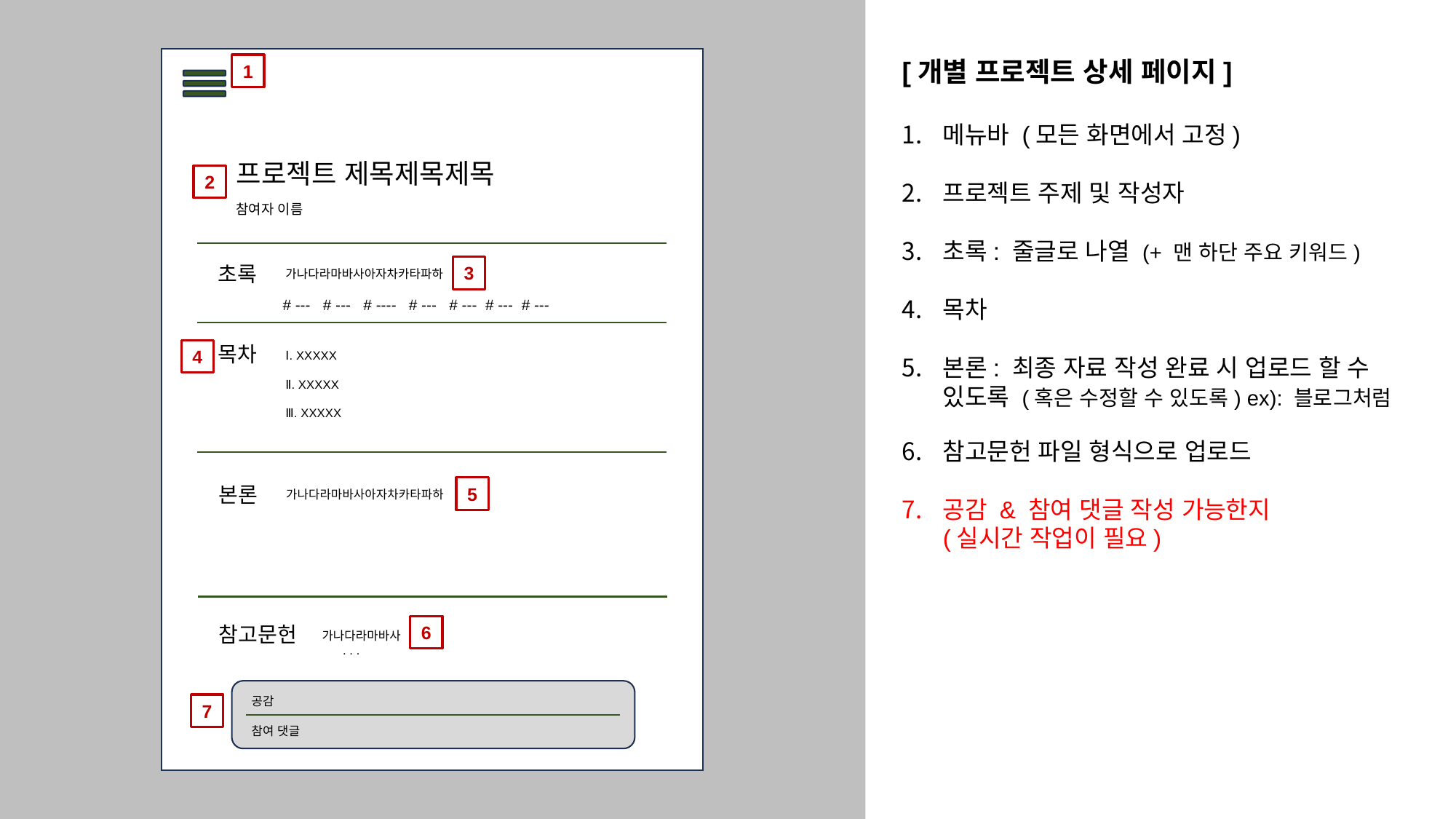

전체 프로젝트

[개별 프로젝트 상세 페이지]

메뉴바 (모든 화면에서 고정)
프로젝트 주제 및 작성자
초록: 줄글로 나열 (+ 맨 하단 주요 키워드)
목차
본론: 최종 자료 작성 완료 시 업로드 할 수 있도록 (혹은 수정할 수 있도록) ex): 블로그처럼
참고문헌 파일 형식으로 업로드
공감 & 참여 댓글 작성 가능한지
(실시간 작업이 필요)
1

프로젝트 제목제목제목

참여자 이름
2
초록
3
가나다라마바사아자차카타파하
# ---   # ---   # ----   # ---   # ---  # ---  # ---
목차
4
Ⅰ. XXXXX

Ⅱ. XXXXX

Ⅲ. XXXXX
본론
5
가나다라마바사아자차카타파하
참고문헌
6
가나다라마바사
      . . .

공감

참여 댓글
7